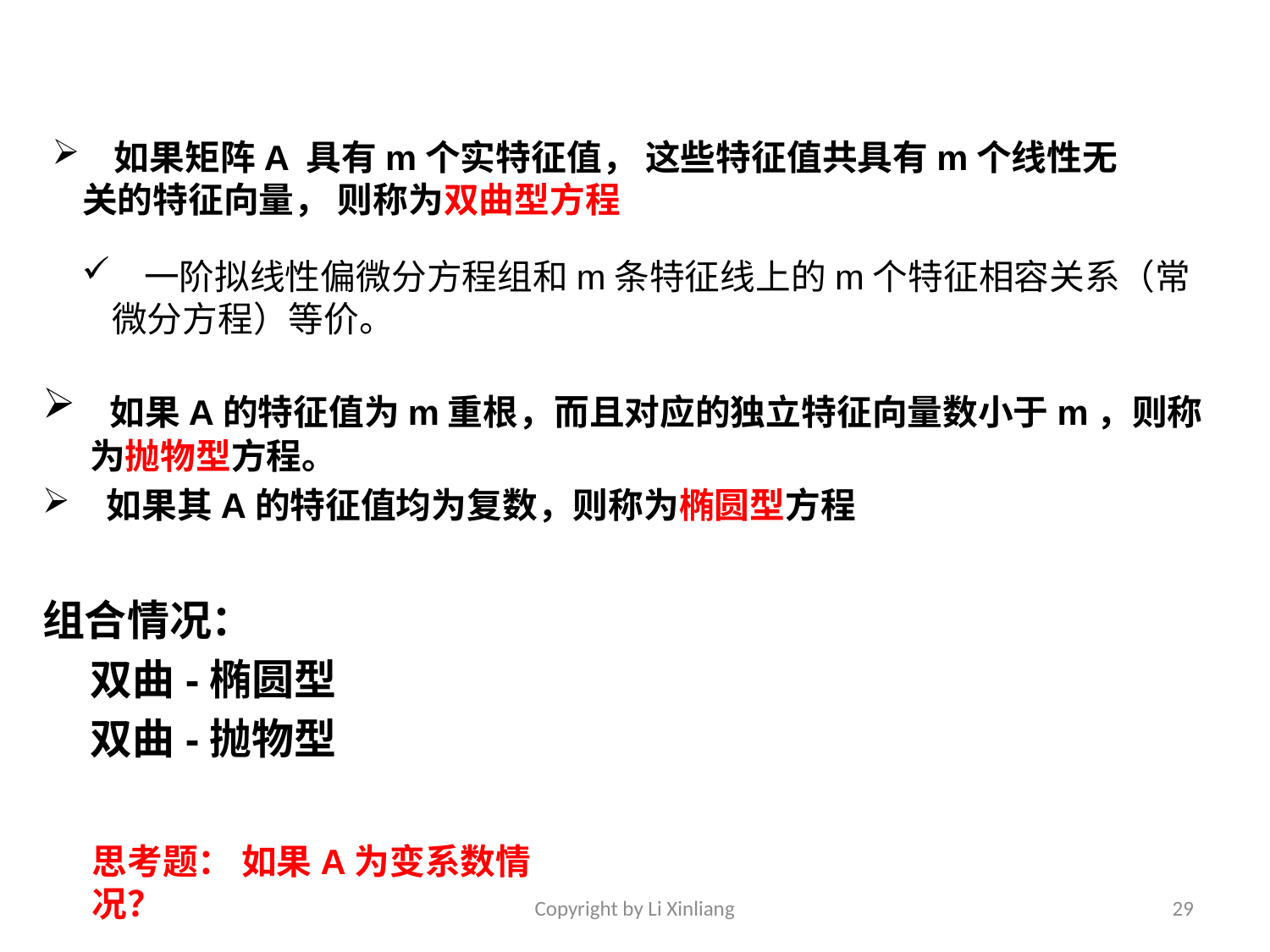

如果矩阵A 具有m个实特征值， 这些特征值共具有m个线性无关的特征向量， 则称为双曲型方程

   一阶拟线性偏微分方程组和m条特征线上的m个特征相容关系（常微分方程）等价。
 如果A的特征值为m重根，而且对应的独立特征向量数小于m，则称为抛物型方程。
 如果其A的特征值均为复数，则称为椭圆型方程

组合情况：
    双曲-椭圆型
    双曲-抛物型
思考题： 如果A为变系数情况？
Copyright by Li Xinliang
29